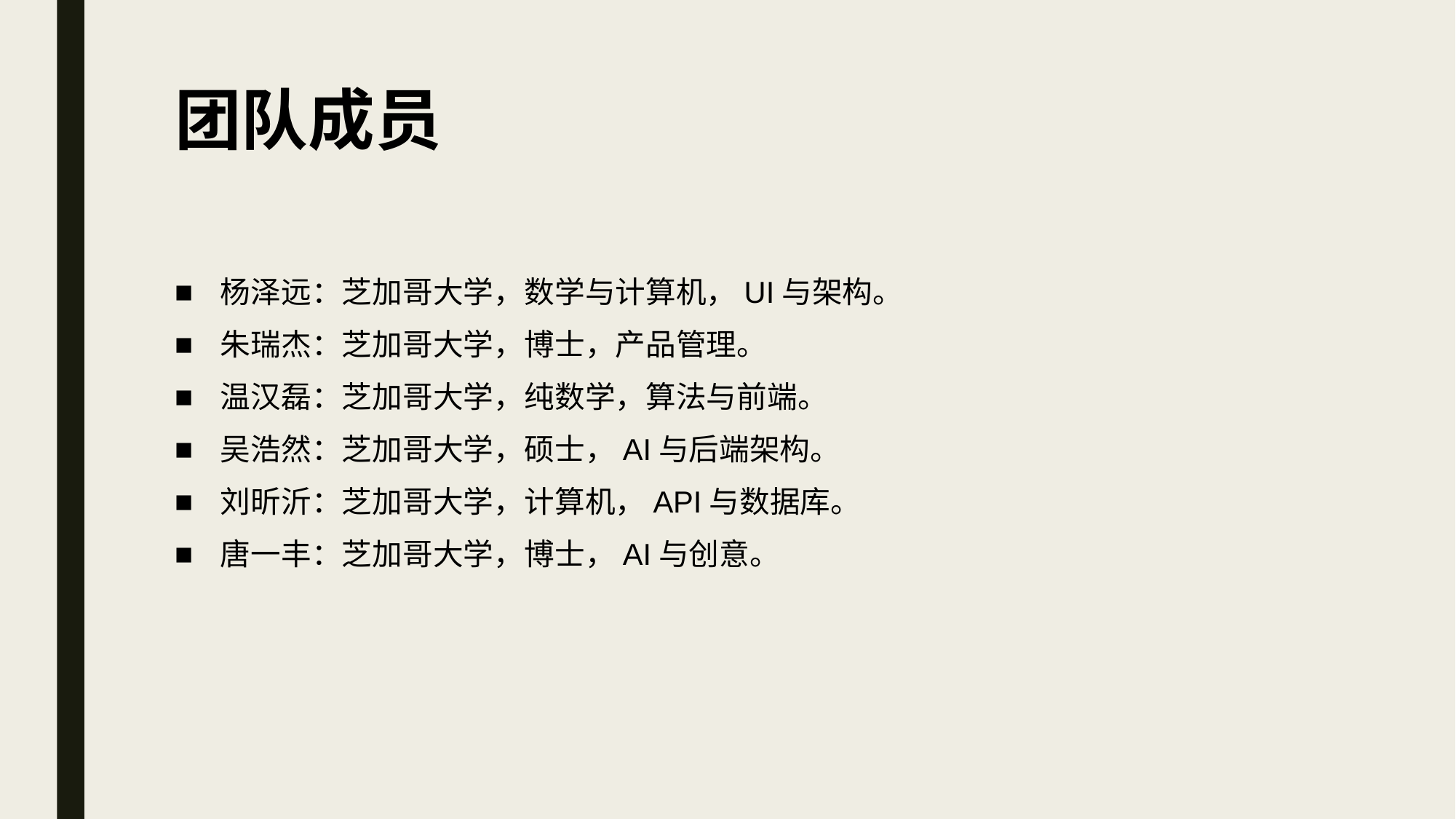

# 团队成员

杨泽远：芝加哥大学，数学与计算机，UI与架构。
朱瑞杰：芝加哥大学，博士，产品管理。
温汉磊：芝加哥大学，纯数学，算法与前端。
吴浩然：芝加哥大学，硕士，AI与后端架构。
刘昕沂：芝加哥大学，计算机，API与数据库。
唐一丰：芝加哥大学，博士，AI与创意。